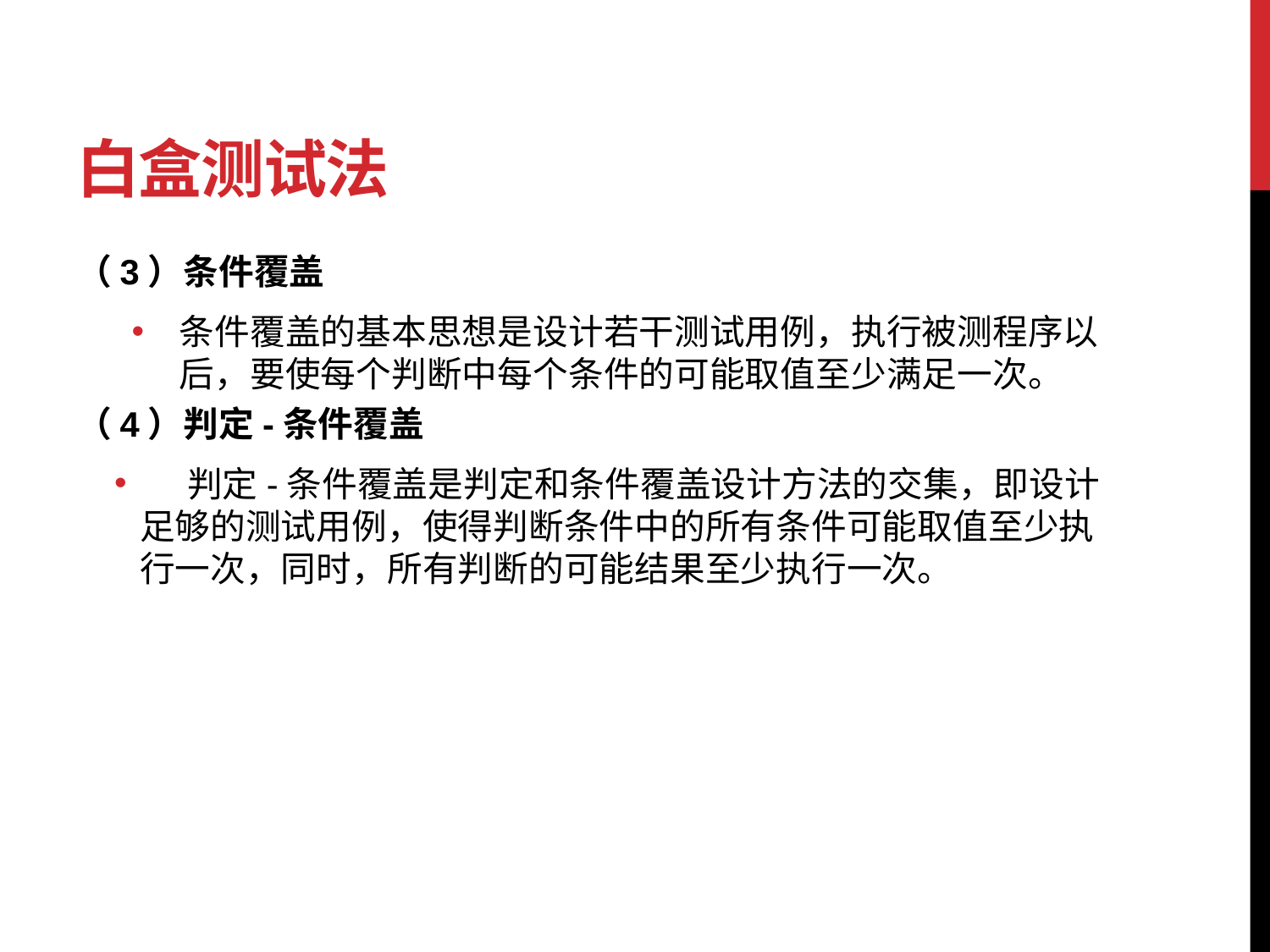

# 白盒测试法
（3）条件覆盖
条件覆盖的基本思想是设计若干测试用例，执行被测程序以后，要使每个判断中每个条件的可能取值至少满足一次。
（4）判定-条件覆盖
     判定-条件覆盖是判定和条件覆盖设计方法的交集，即设计足够的测试用例，使得判断条件中的所有条件可能取值至少执行一次，同时，所有判断的可能结果至少执行一次。